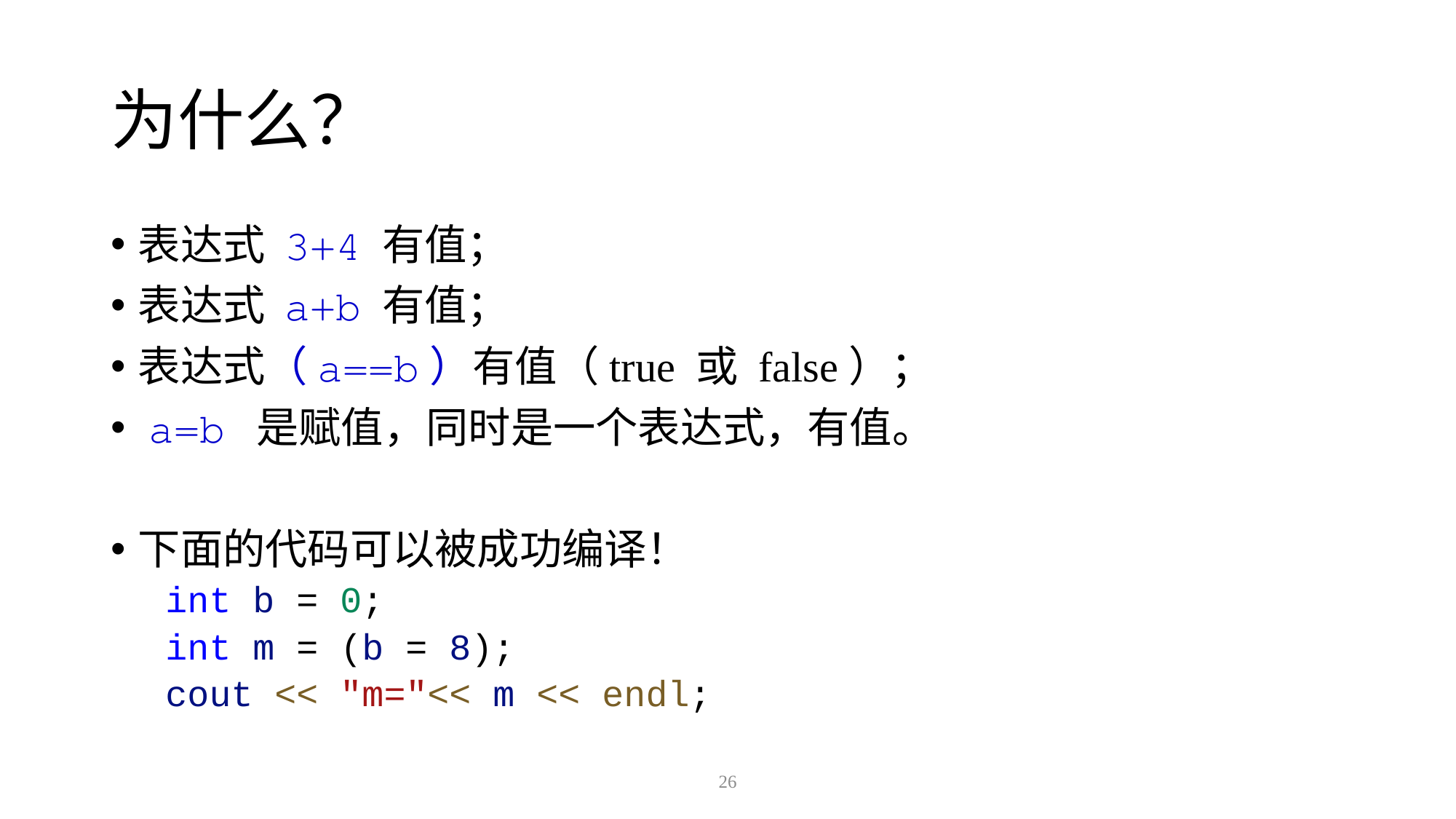

# 为什么？
表达式 3+4 有值；
表达式 a+b 有值；
表达式（a==b）有值（true 或 false）；
 a=b  是赋值，同时是一个表达式，有值。

下面的代码可以被成功编译！
int b = 0;
int m = (b = 8);
cout << "m="<< m << endl;

26